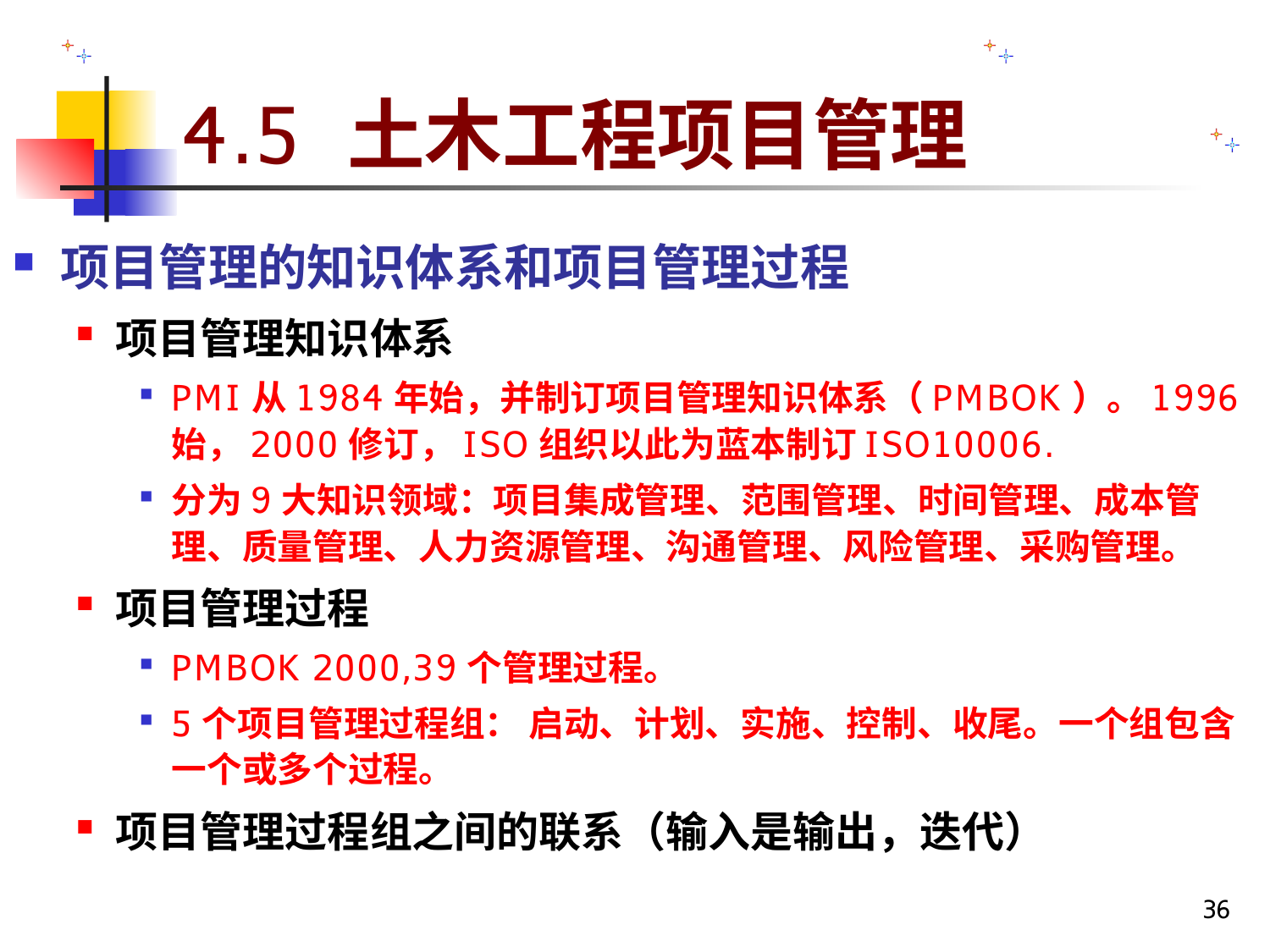

# 4.5 土木工程项目管理
项目管理的知识体系和项目管理过程
项目管理知识体系
PMI从1984年始，并制订项目管理知识体系（PMBOK）。1996始，2000修订，ISO组织以此为蓝本制订ISO10006.
分为9大知识领域：项目集成管理、范围管理、时间管理、成本管理、质量管理、人力资源管理、沟通管理、风险管理、采购管理。
项目管理过程
PMBOK 2000,39个管理过程。
5个项目管理过程组： 启动、计划、实施、控制、收尾。一个组包含一个或多个过程。
项目管理过程组之间的联系（输入是输出，迭代）
36